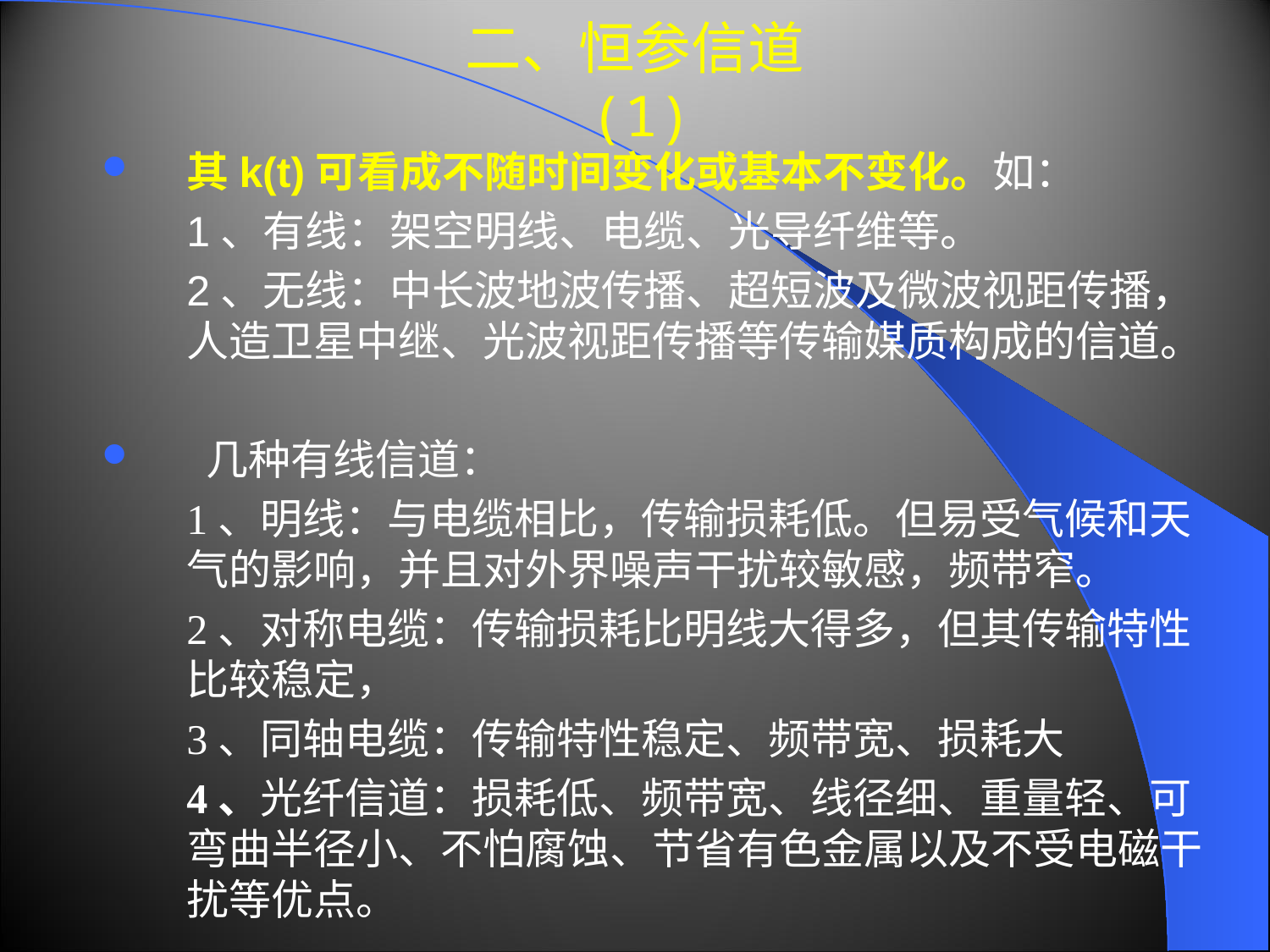

# 二、恒参信道(1)
其k(t)可看成不随时间变化或基本不变化。如：
	1、有线：架空明线、电缆、光导纤维等。
	2、无线：中长波地波传播、超短波及微波视距传播，人造卫星中继、光波视距传播等传输媒质构成的信道。

 几种有线信道：
	1、明线：与电缆相比，传输损耗低。但易受气候和天气的影响，并且对外界噪声干扰较敏感，频带窄。
	2、对称电缆：传输损耗比明线大得多，但其传输特性比较稳定，
	3、同轴电缆：传输特性稳定、频带宽、损耗大
	4、光纤信道：损耗低、频带宽、线径细、重量轻、可弯曲半径小、不怕腐蚀、节省有色金属以及不受电磁干扰等优点。